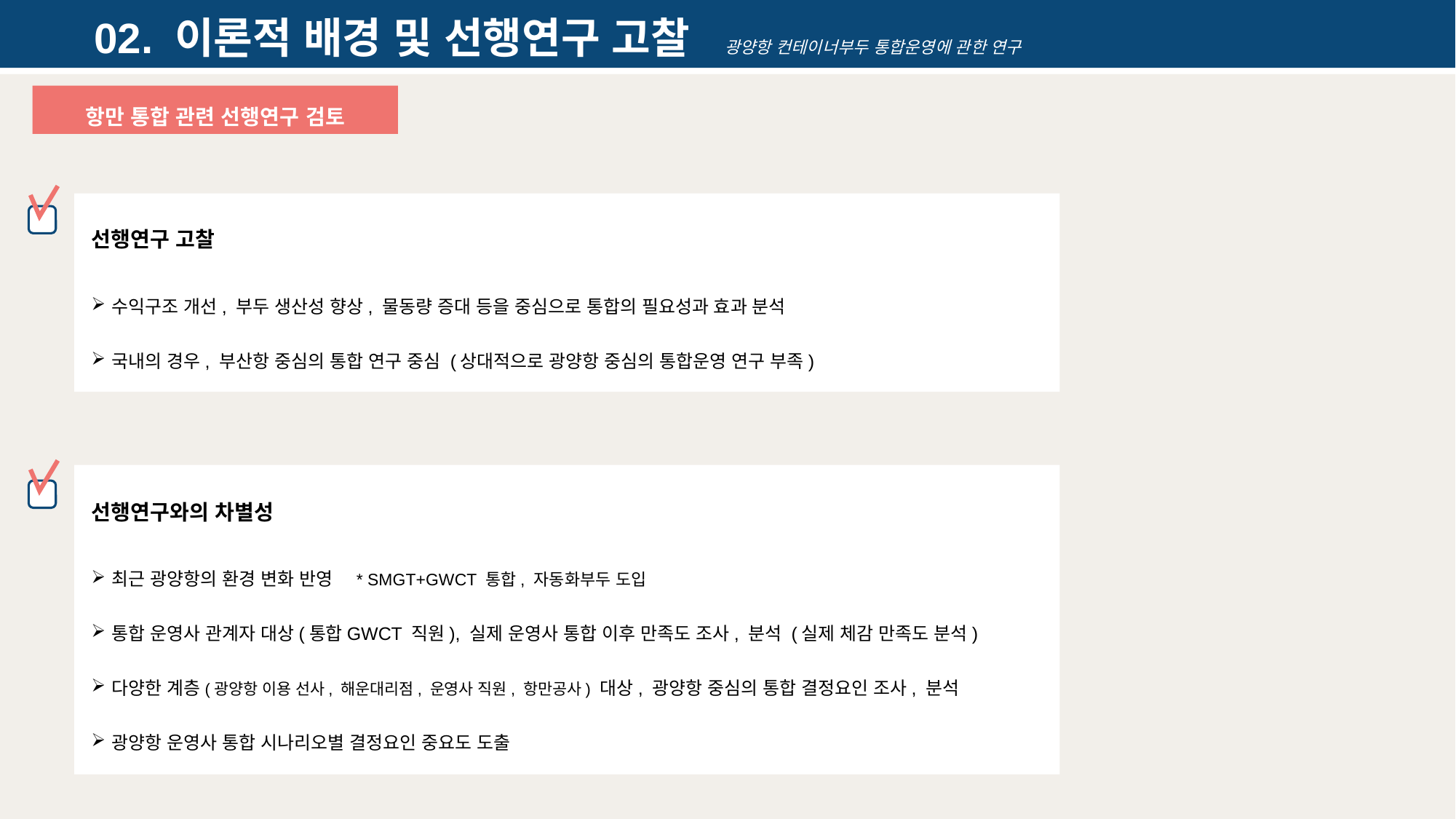

02. 이론적 배경 및 선행연구 고찰   광양항 컨테이너부두 통합운영에 관한 연구
항만 통합 관련 선행연구 검토

선행연구 고찰

수익구조 개선, 부두 생산성 향상, 물동량 증대 등을 중심으로 통합의 필요성과 효과 분석

국내의 경우, 부산항 중심의 통합 연구 중심 (상대적으로 광양항 중심의 통합운영 연구 부족)

선행연구와의 차별성

최근 광양항의 환경 변화 반영    * SMGT+GWCT 통합, 자동화부두 도입

통합 운영사 관계자 대상(통합GWCT 직원), 실제 운영사 통합 이후 만족도 조사, 분석 (실제 체감 만족도 분석)

다양한 계층(광양항 이용 선사, 해운대리점, 운영사 직원, 항만공사) 대상, 광양항 중심의 통합 결정요인 조사, 분석

광양항 운영사 통합 시나리오별 결정요인 중요도 도출